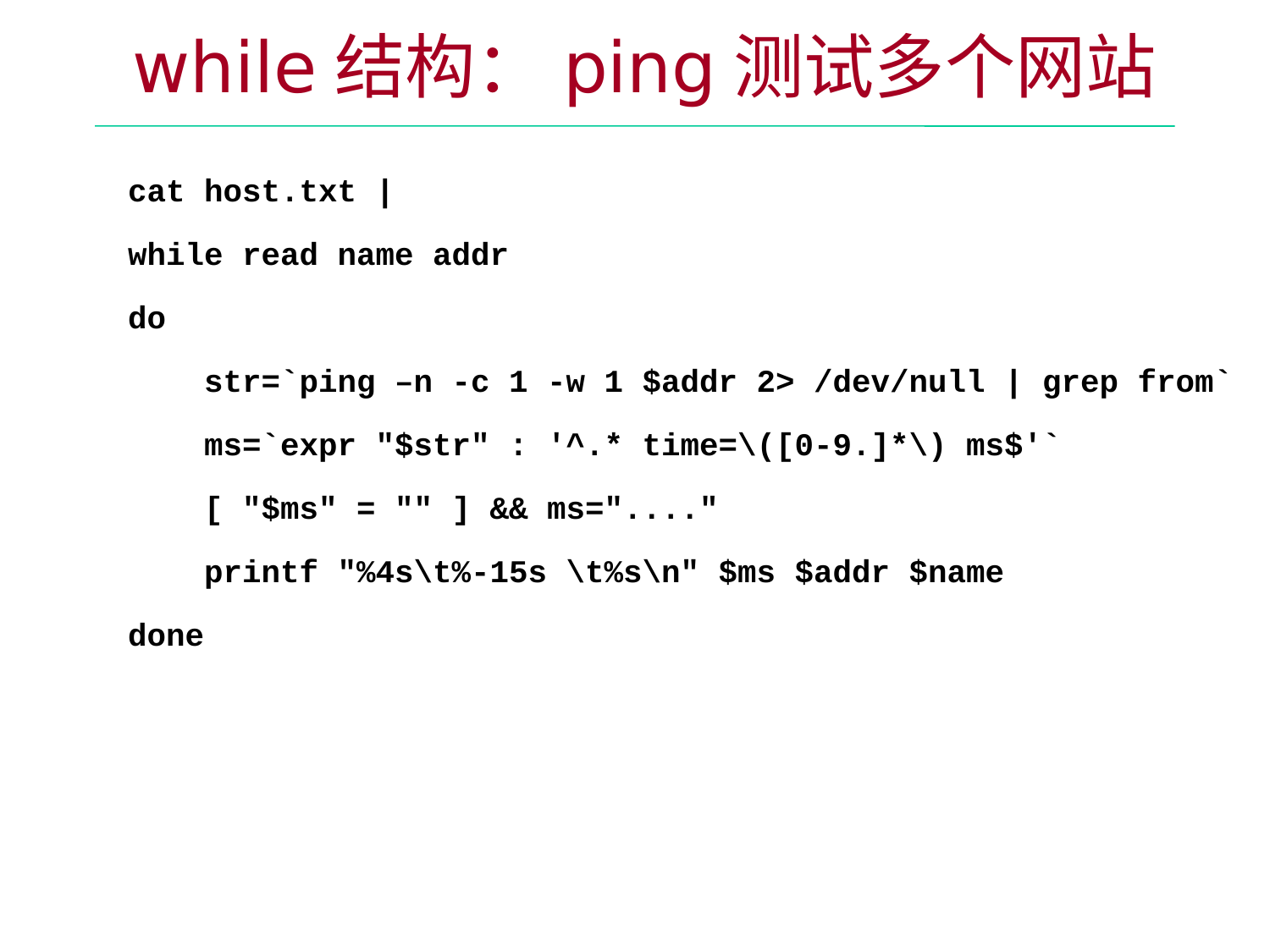

while结构：ping测试多个网站
cat host.txt |
while read name addr
do
    str=`ping –n -c 1 -w 1 $addr 2> /dev/null | grep from`
    ms=`expr "$str" : '^.* time=\([0-9.]*\) ms$'`
    [ "$ms" = "" ] && ms="...."
    printf "%4s\t%-15s \t%s\n" $ms $addr $name
done